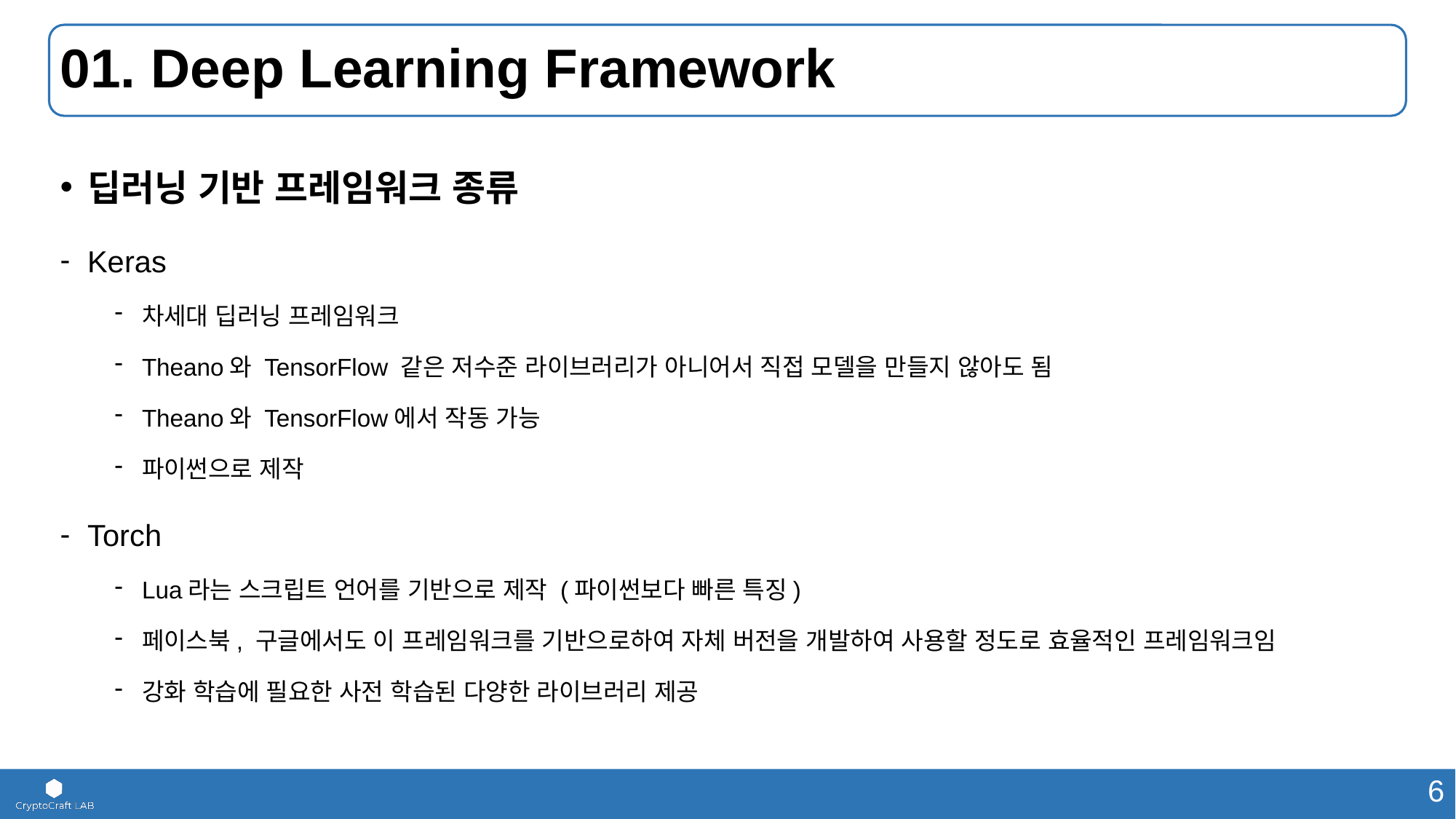

# 01. Deep Learning Framework
딥러닝 기반 프레임워크 종류
Keras
차세대 딥러닝 프레임워크
Theano와 TensorFlow 같은 저수준 라이브러리가 아니어서 직접 모델을 만들지 않아도 됨
Theano와 TensorFlow에서 작동 가능
파이썬으로 제작
Torch
Lua라는 스크립트 언어를 기반으로 제작 (파이썬보다 빠른 특징)
페이스북, 구글에서도 이 프레임워크를 기반으로하여 자체 버전을 개발하여 사용할 정도로 효율적인 프레임워크임
강화 학습에 필요한 사전 학습된 다양한 라이브러리 제공